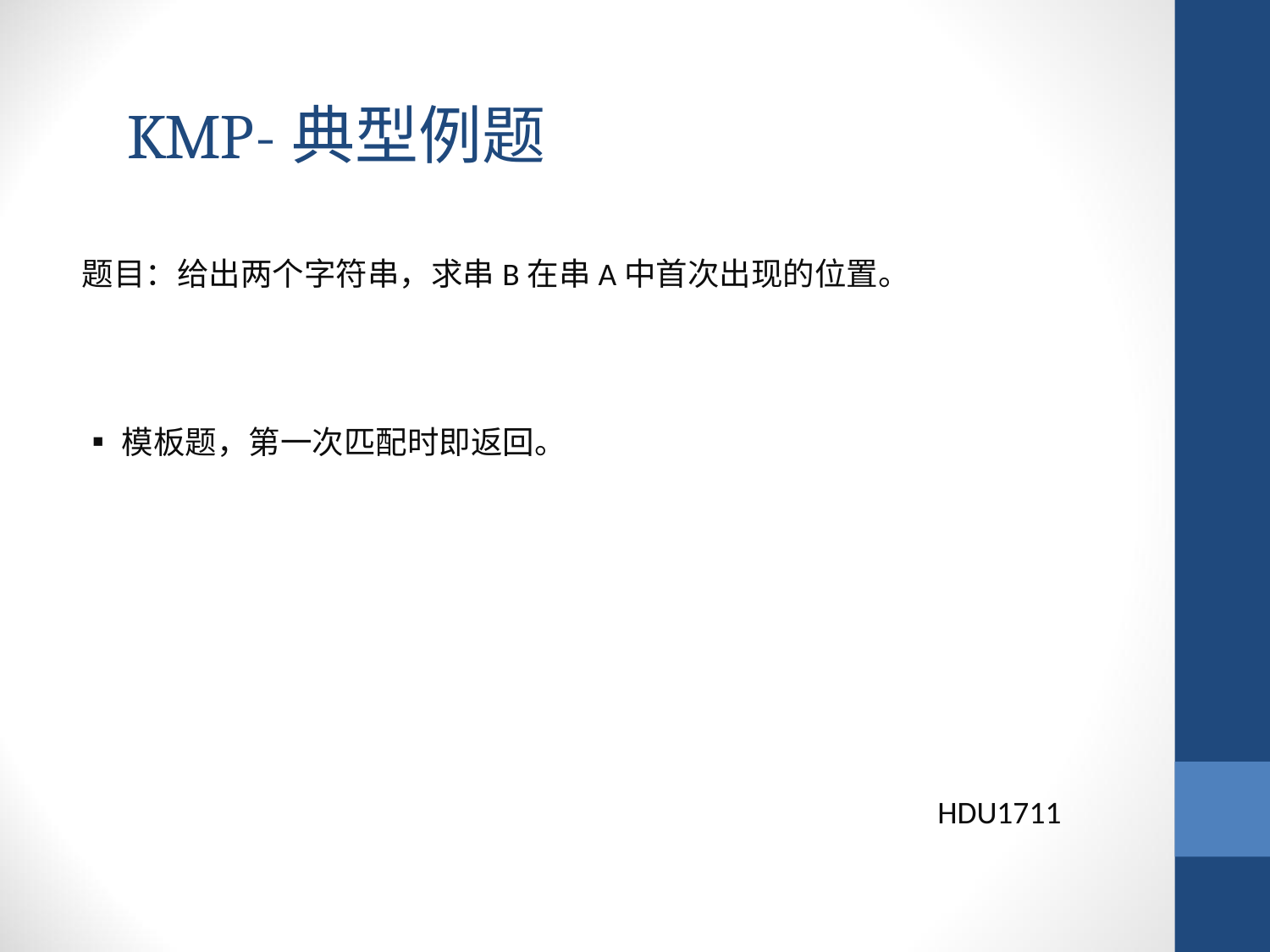

KMP-典型例题
题目：给出两个字符串，求串B在串A中首次出现的位置。
▪模板题，第一次匹配时即返回。
HDU1711